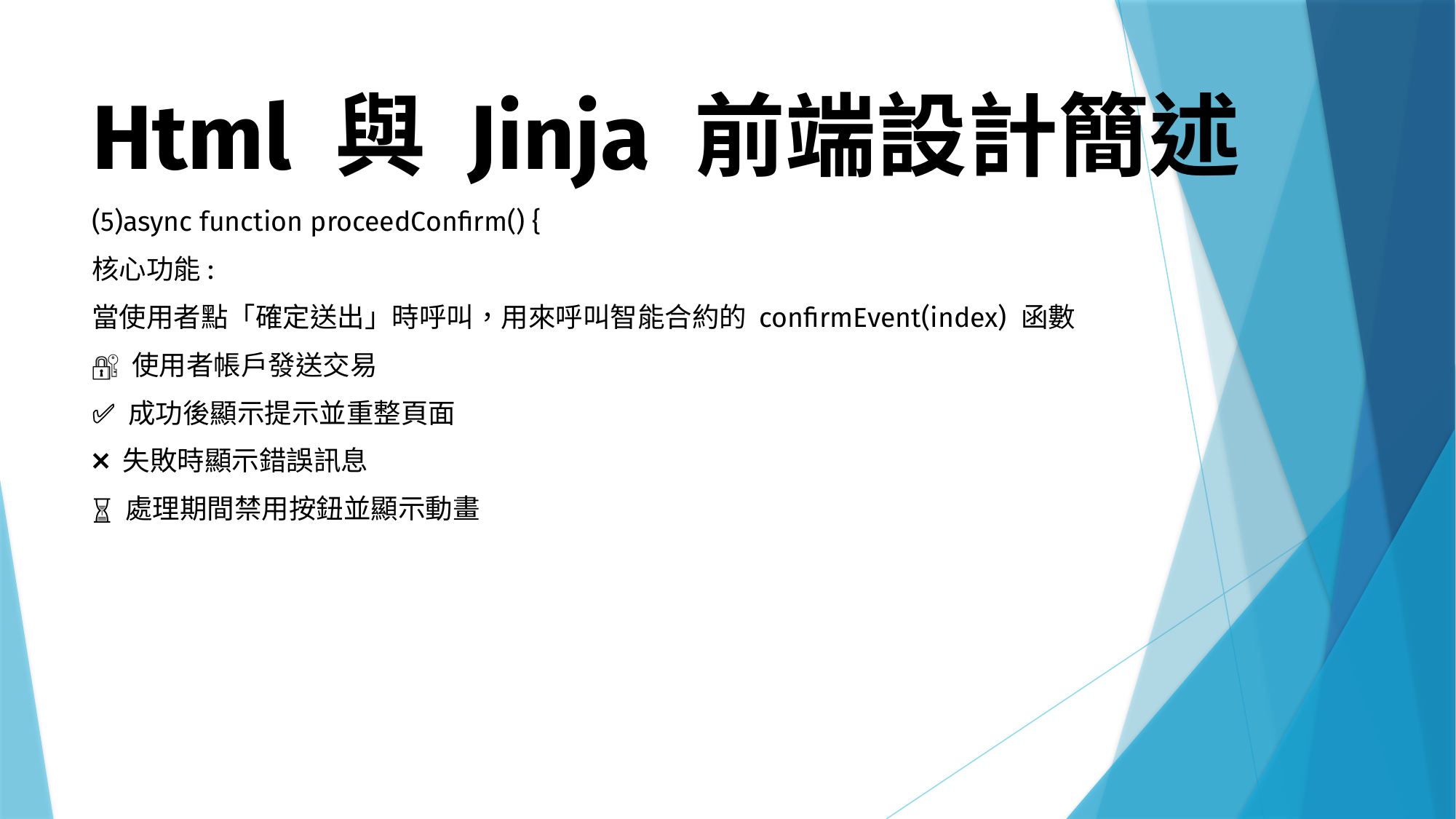

# Html 與 Jinja 前端設計簡述
(5)async function proceedConfirm() {
核心功能:
當使用者點「確定送出」時呼叫，用來呼叫智能合約的 confirmEvent(index) 函數
🔐 使用者帳戶發送交易
✅ 成功後顯示提示並重整頁面
❌ 失敗時顯示錯誤訊息
⏳ 處理期間禁用按鈕並顯示動畫